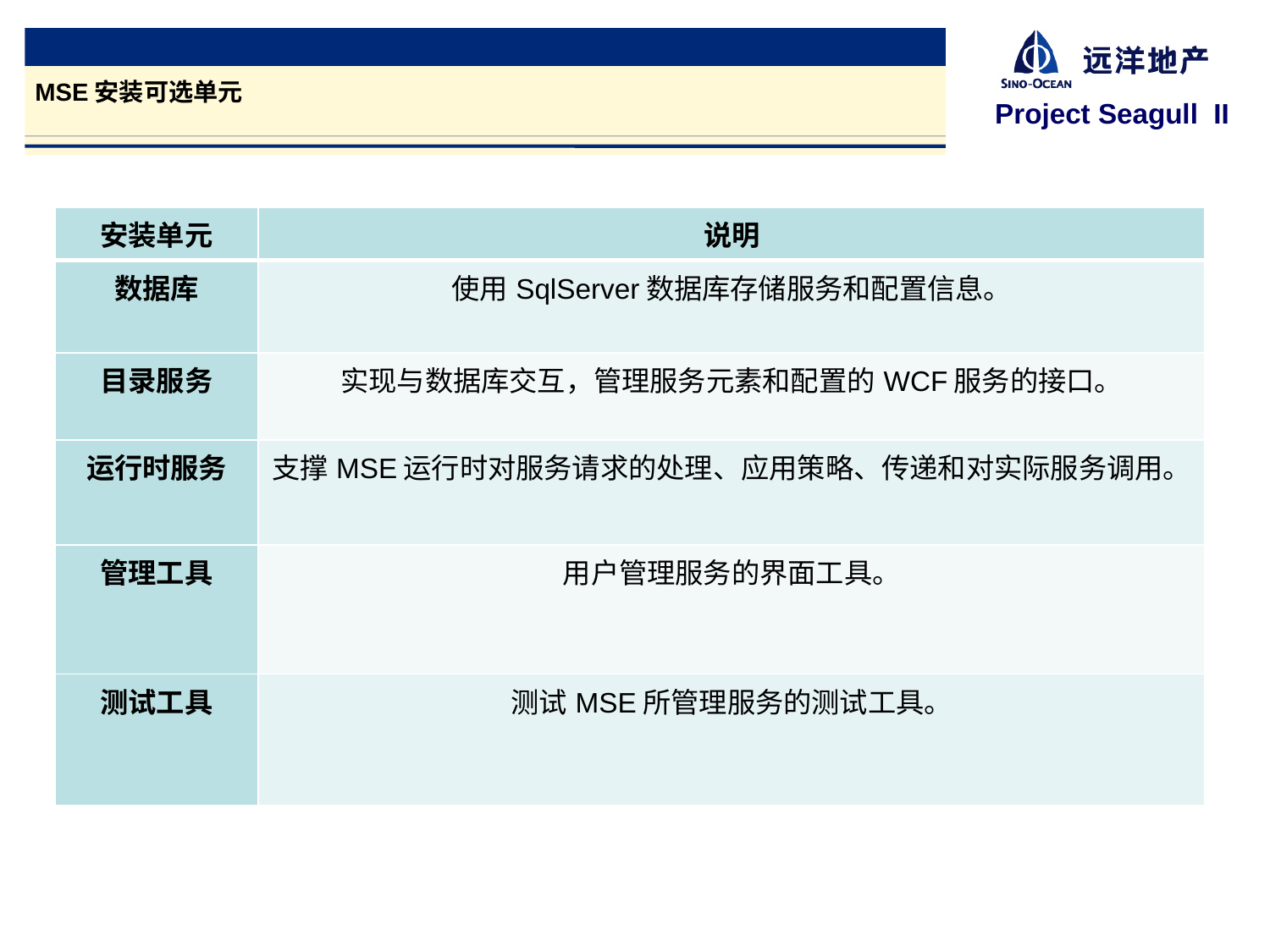

MSE安装可选单元

| 安装单元 | 说明 |
| --- | --- |
| 数据库 | 使用SqlServer数据库存储服务和配置信息。 |
| 目录服务 | 实现与数据库交互，管理服务元素和配置的WCF服务的接口。 |
| 运行时服务 | 支撑MSE运行时对服务请求的处理、应用策略、传递和对实际服务调用。 |
| 管理工具 | 用户管理服务的界面工具。 |
| 测试工具 | 测试MSE所管理服务的测试工具。 |